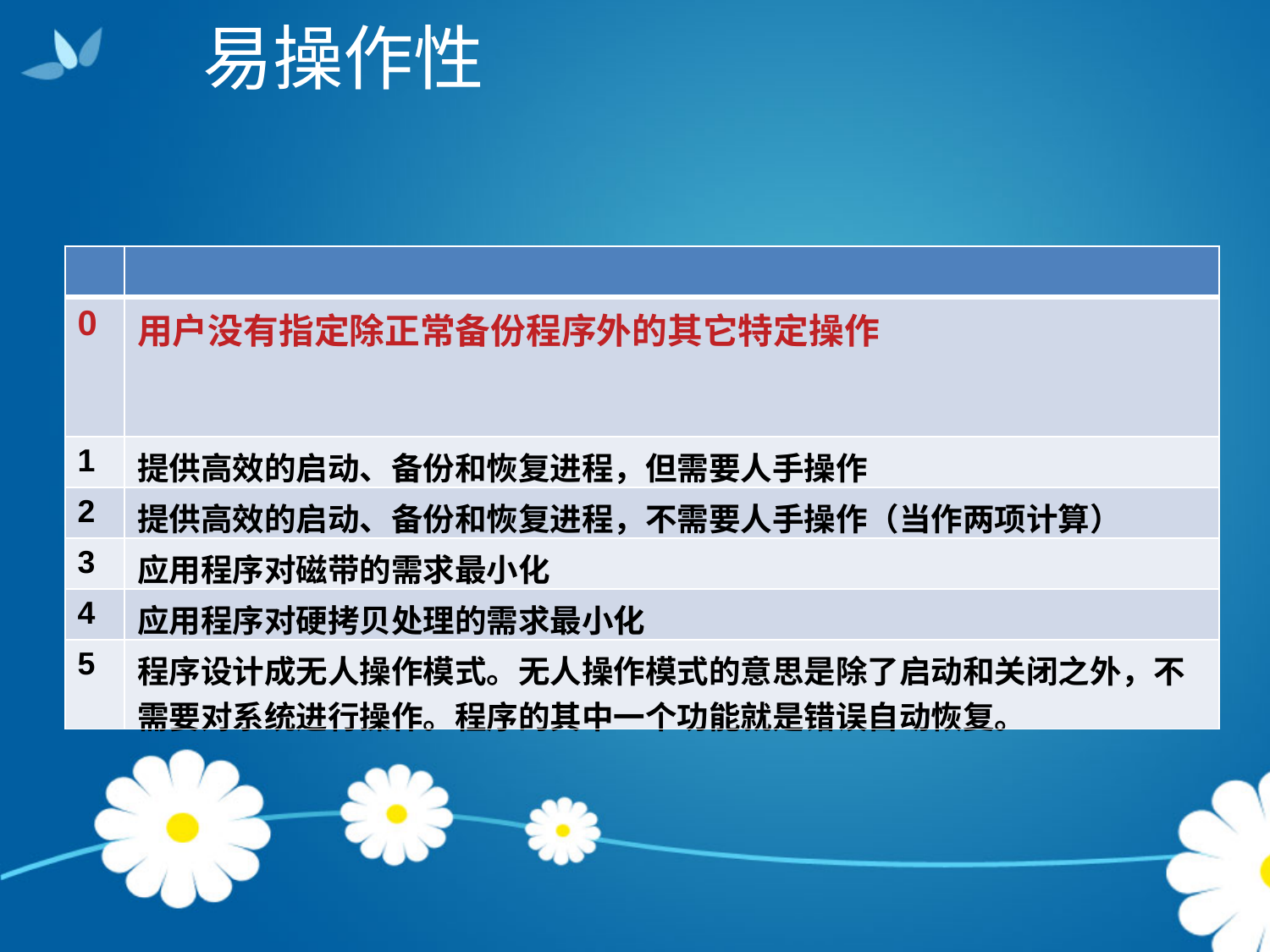

易操作性

|  |  |
| --- | --- |
| 0 | 用户没有指定除正常备份程序外的其它特定操作 |
| 1 | 提供高效的启动、备份和恢复进程，但需要人手操作 |
| 2 | 提供高效的启动、备份和恢复进程，不需要人手操作（当作两项计算） |
| 3 | 应用程序对磁带的需求最小化 |
| 4 | 应用程序对硬拷贝处理的需求最小化 |
| 5 | 程序设计成无人操作模式。无人操作模式的意思是除了启动和关闭之外，不需要对系统进行操作。程序的其中一个功能就是错误自动恢复。 |